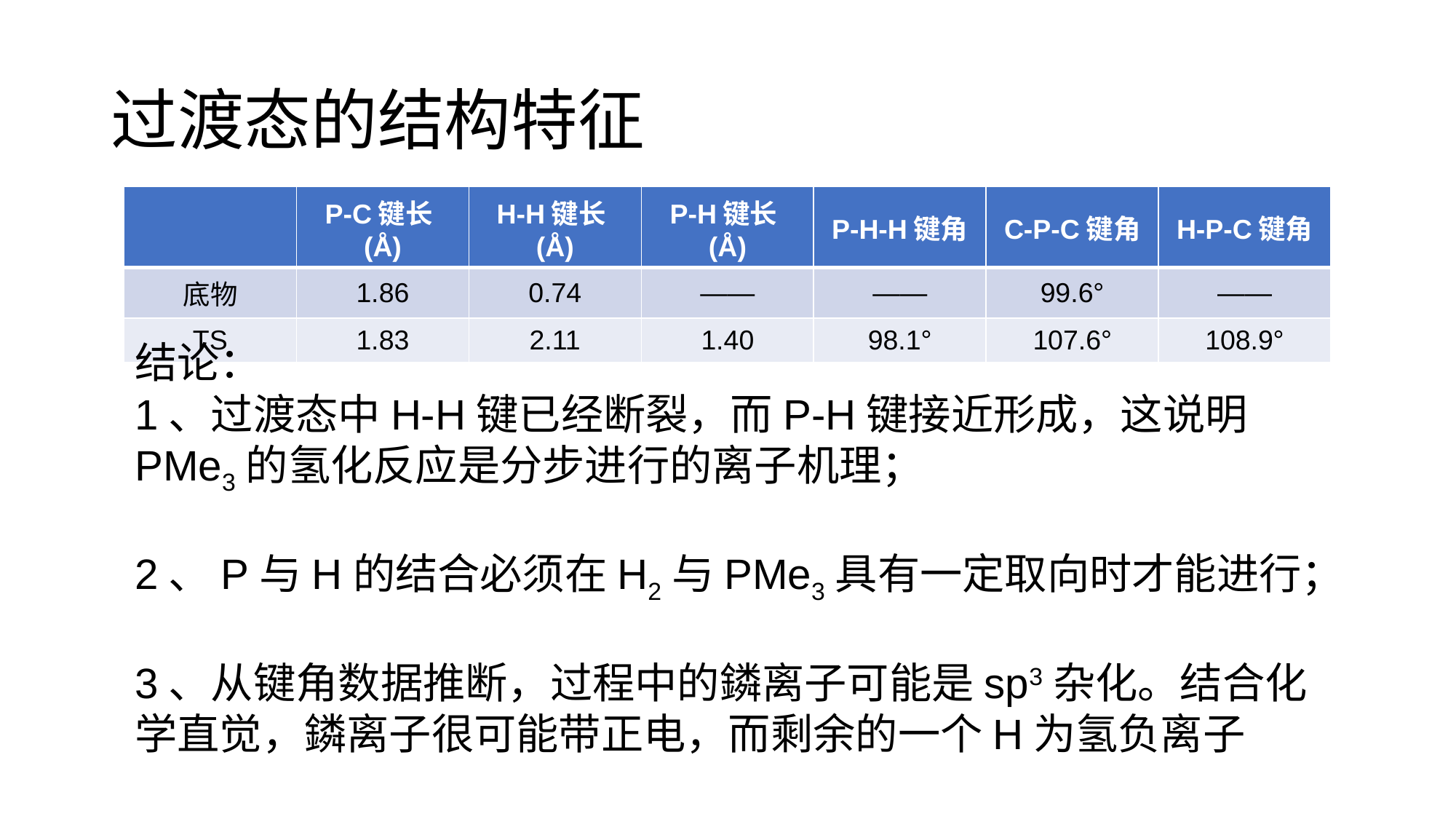

# 过渡态的结构特征
|  | P-C键长(Å) | H-H键长(Å) | P-H键长(Å) | P-H-H键角 | C-P-C键角 | H-P-C键角 |
| --- | --- | --- | --- | --- | --- | --- |
| 底物 | 1.86 | 0.74 | —— | —— | 99.6° | —— |
| TS | 1.83 | 2.11 | 1.40 | 98.1° | 107.6° | 108.9° |
结论：
1、过渡态中H-H键已经断裂，而P-H键接近形成，这说明PMe3的氢化反应是分步进行的离子机理；

2、P与H的结合必须在H2与PMe3具有一定取向时才能进行；

3、从键角数据推断，过程中的鏻离子可能是sp3杂化。结合化学直觉，鏻离子很可能带正电，而剩余的一个H为氢负离子